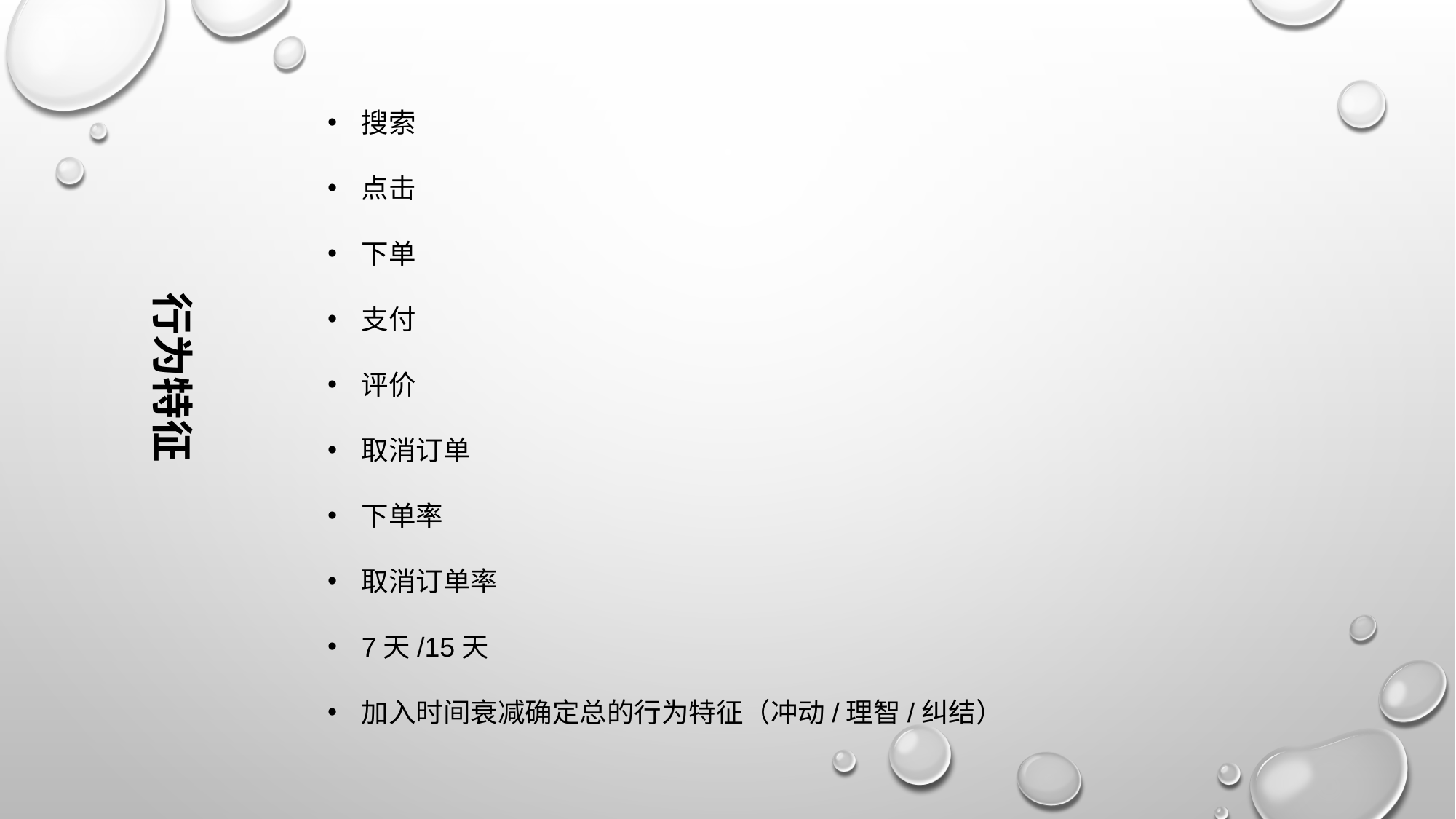

搜索

点击

下单

支付

评价

取消订单

下单率

取消订单率

7天/15天

加入时间衰减确定总的行为特征（冲动/理智/纠结）
行为特征